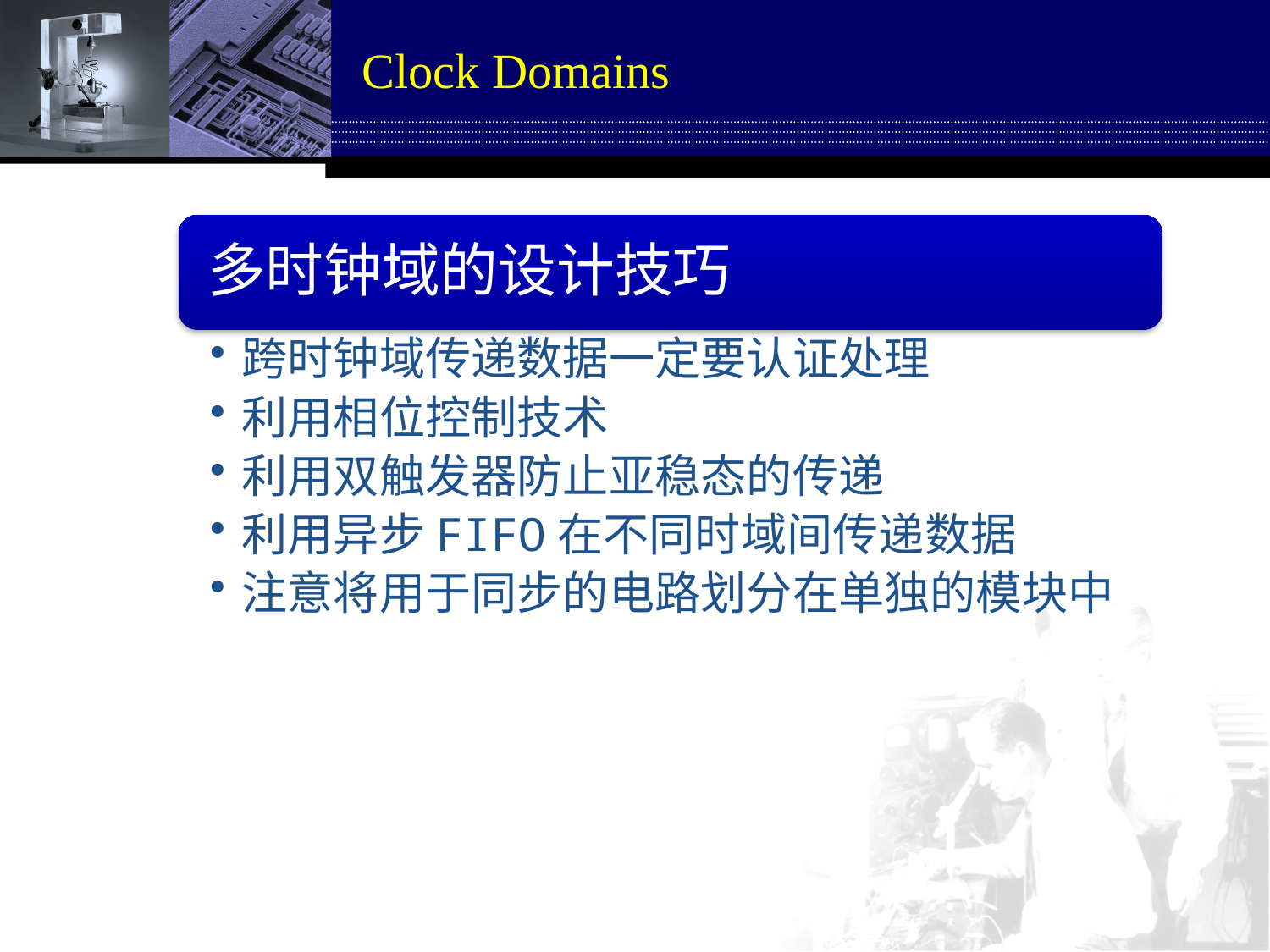

# Clock Domains

多时钟域的设计技巧
跨时钟域传递数据一定要认证处理
利用相位控制技术
利用双触发器防止亚稳态的传递
利用异步FIFO在不同时域间传递数据
注意将用于同步的电路划分在单独的模块中